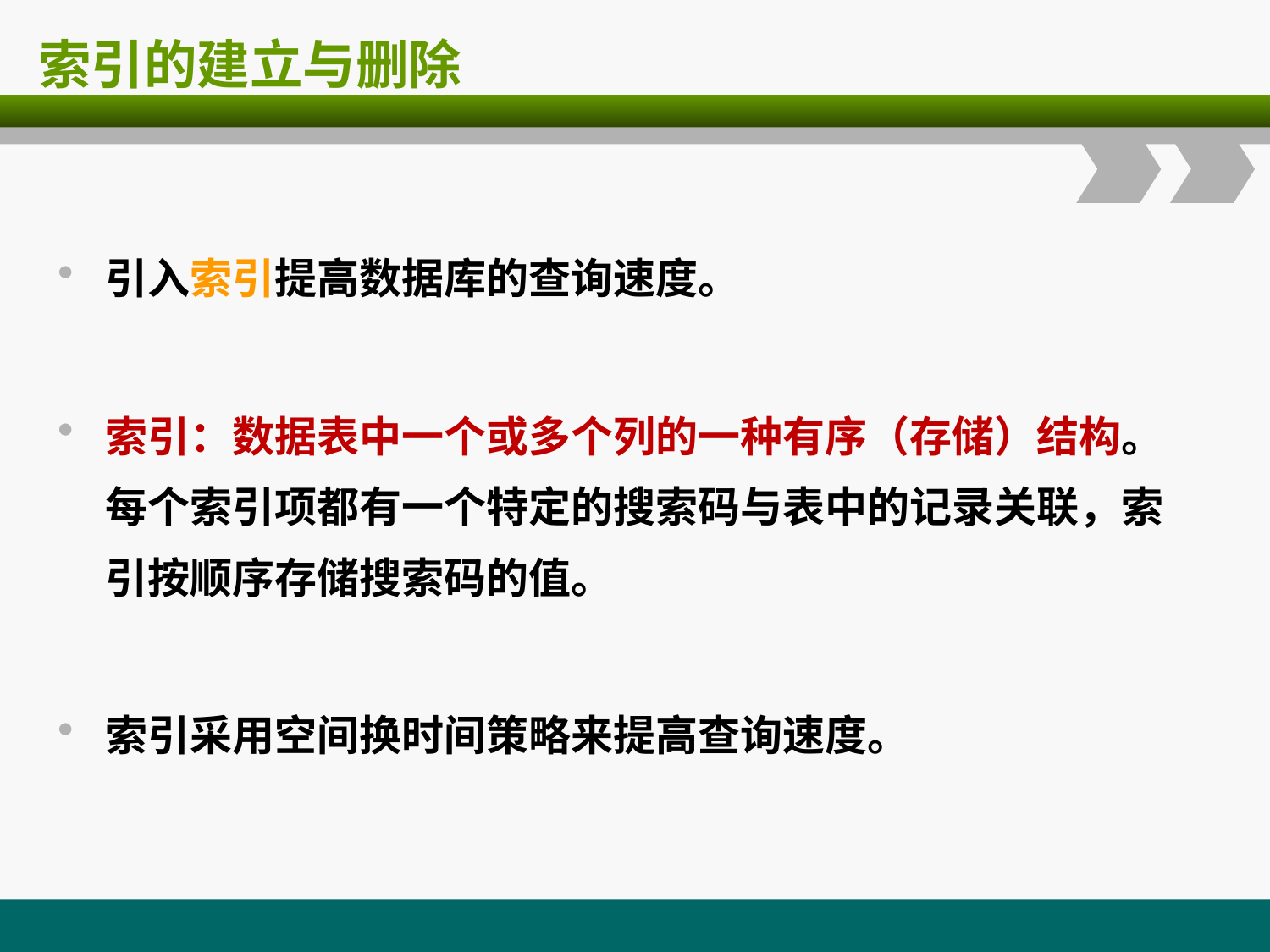

# 索引的建立与删除
引入索引提高数据库的查询速度。

索引：数据表中一个或多个列的一种有序（存储）结构。每个索引项都有一个特定的搜索码与表中的记录关联，索引按顺序存储搜索码的值。

索引采用空间换时间策略来提高查询速度。